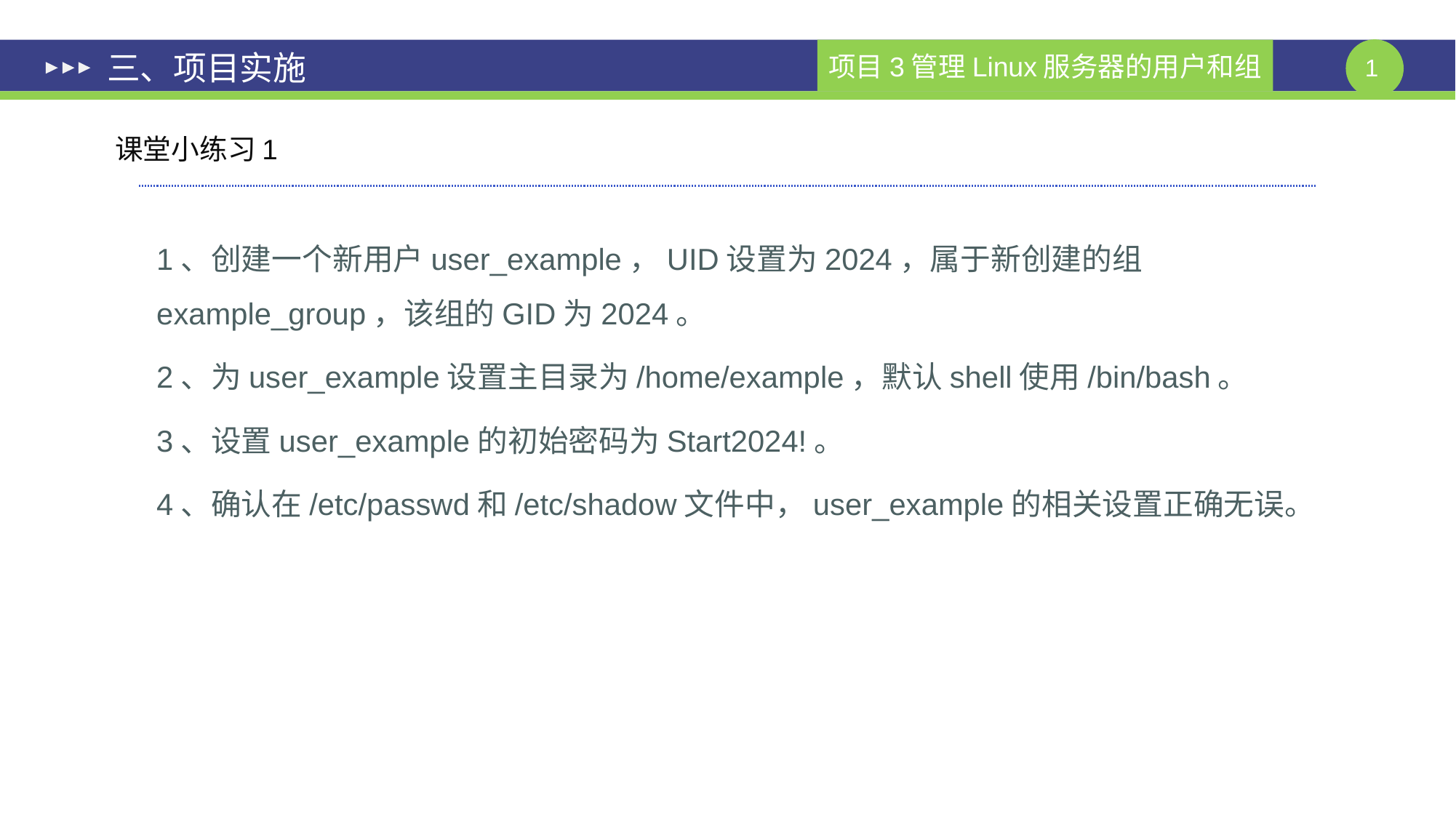

# 三、项目实施
课堂小练习1

1、创建一个新用户user_example，UID设置为2024，属于新创建的组example_group，该组的GID为2024。
2、为user_example设置主目录为/home/example，默认shell使用/bin/bash。
3、设置user_example的初始密码为Start2024!。
4、确认在/etc/passwd和/etc/shadow文件中，user_example的相关设置正确无误。